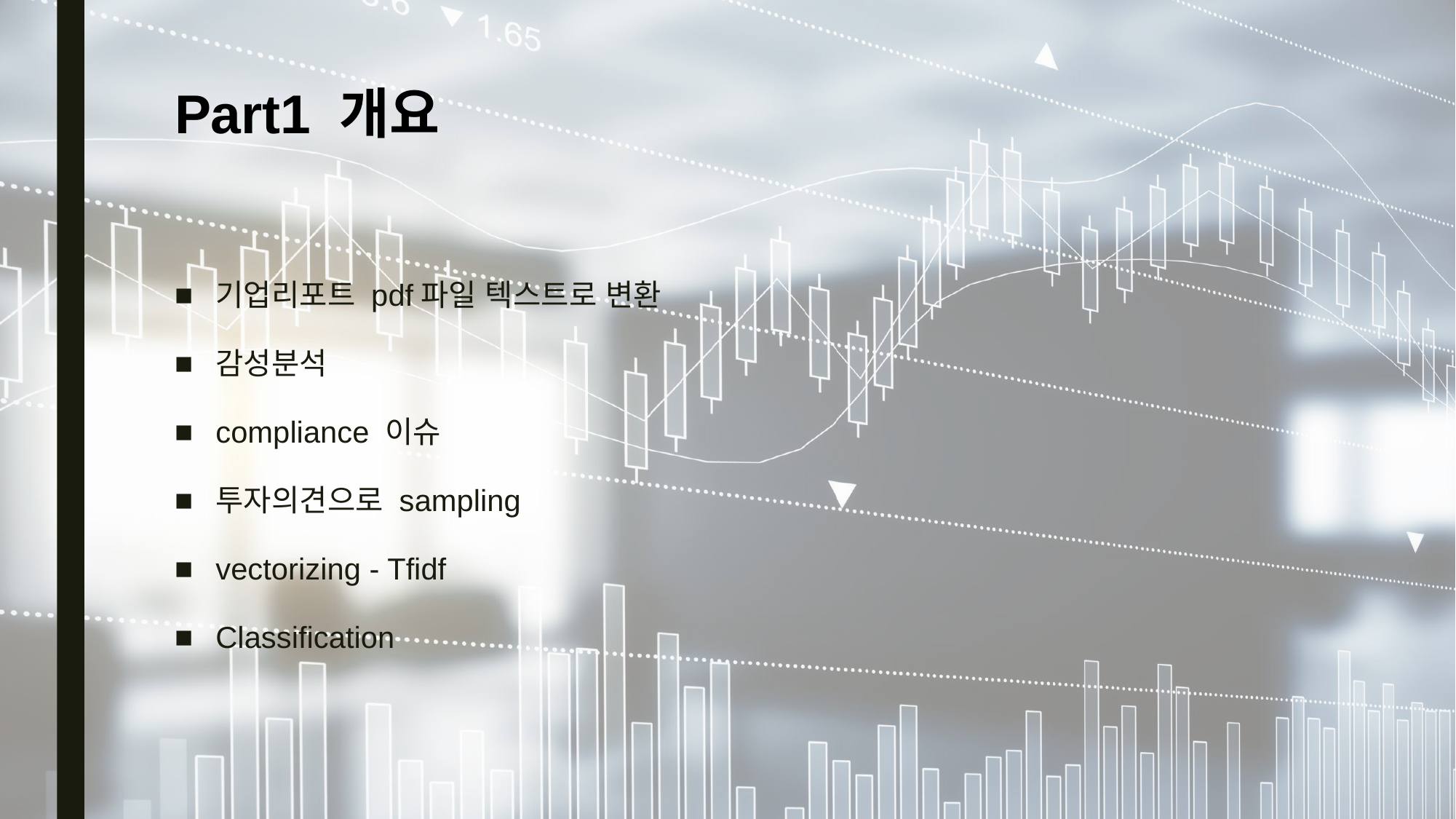

# Part1 개요

기업리포트 pdf파일 텍스트로 변환

감성분석

compliance 이슈

투자의견으로 sampling

vectorizing - Tfidf

Classification